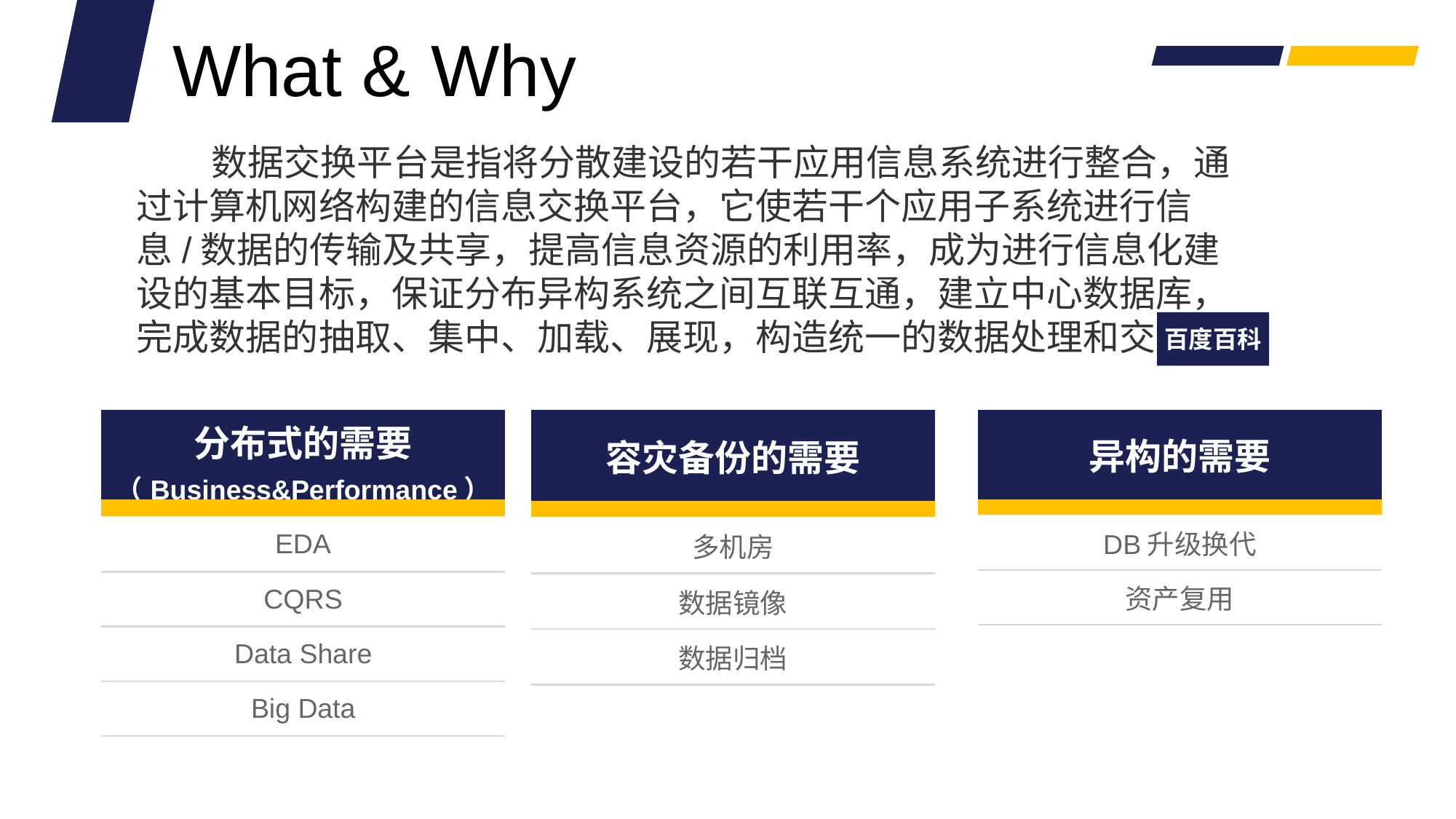

What & Why

        数据交换平台是指将分散建设的若干应用信息系统进行整合，通过计算机网络构建的信息交换平台，它使若干个应用子系统进行信息/数据的传输及共享，提高信息资源的利用率，成为进行信息化建设的基本目标，保证分布异构系统之间互联互通，建立中心数据库，完成数据的抽取、集中、加载、展现，构造统一的数据处理和交换。

百度百科
| 异构的需要 |
| --- |
|  |
| DB升级换代 |
| 资产复用 |
| 容灾备份的需要 |
| --- |
|  |
| 多机房 |
| 数据镜像 |
| 数据归档 |
| 分布式的需要 （Business&Performance） |
| --- |
|  |
| EDA |
| CQRS |
| Data Share |
| Big Data |